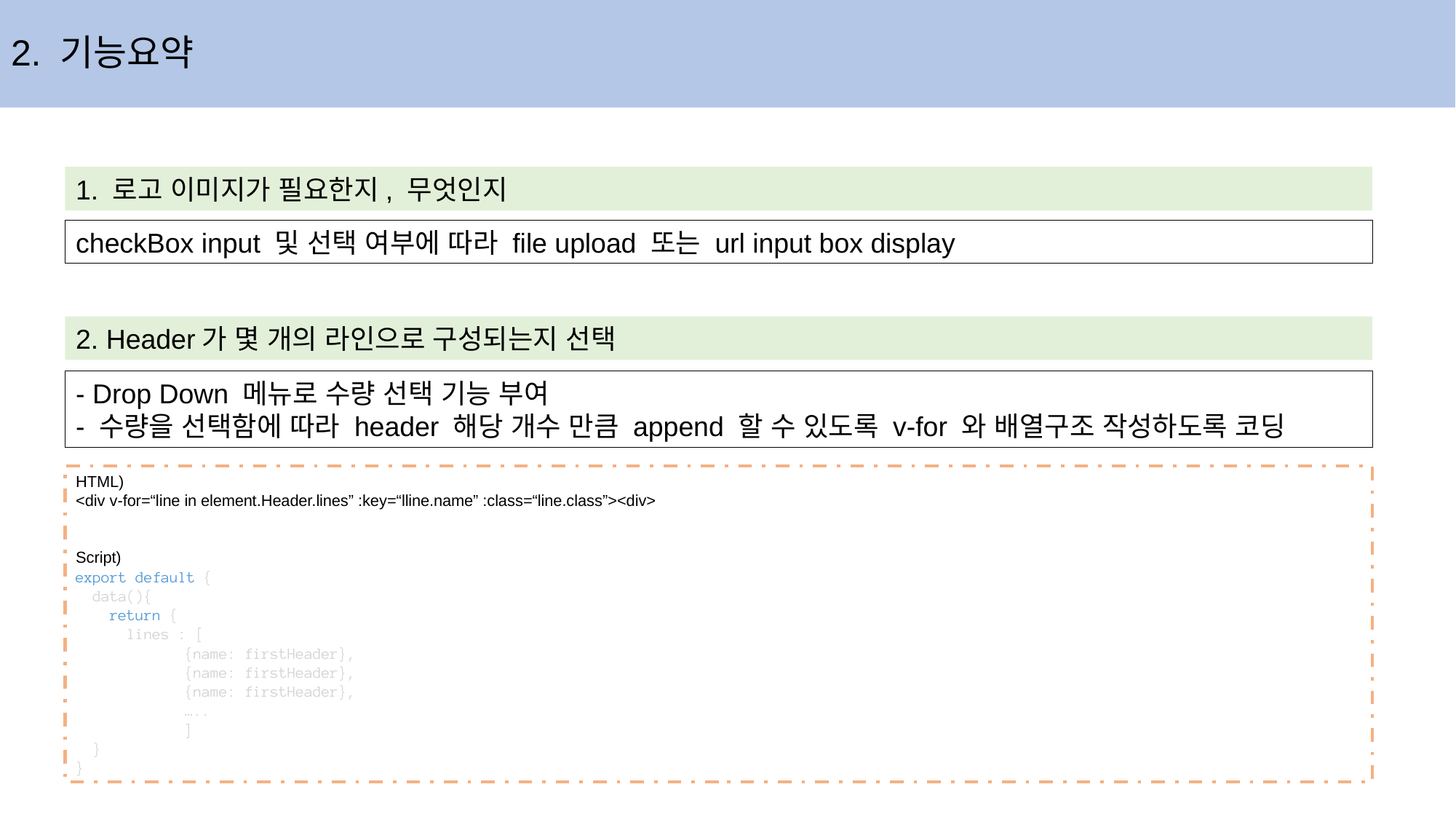

# 2. 기능요약
1. 로고 이미지가 필요한지, 무엇인지
checkBox input 및 선택 여부에 따라 file upload 또는 url input box display
2. Header가 몇 개의 라인으로 구성되는지 선택
- Drop Down 메뉴로 수량 선택 기능 부여
- 수량을 선택함에 따라 header 해당 개수 만큼 append 할 수 있도록 v-for 와 배열구조 작성하도록 코딩
HTML)
<div v-for=“line in element.Header.lines” :key=“lline.name” :class=“line.class”><div>

Script)
export default {
  data(){
    return {
      lines : [
	{name: firstHeader},
	{name: firstHeader},
	{name: firstHeader},
	…..
	]
  }
}